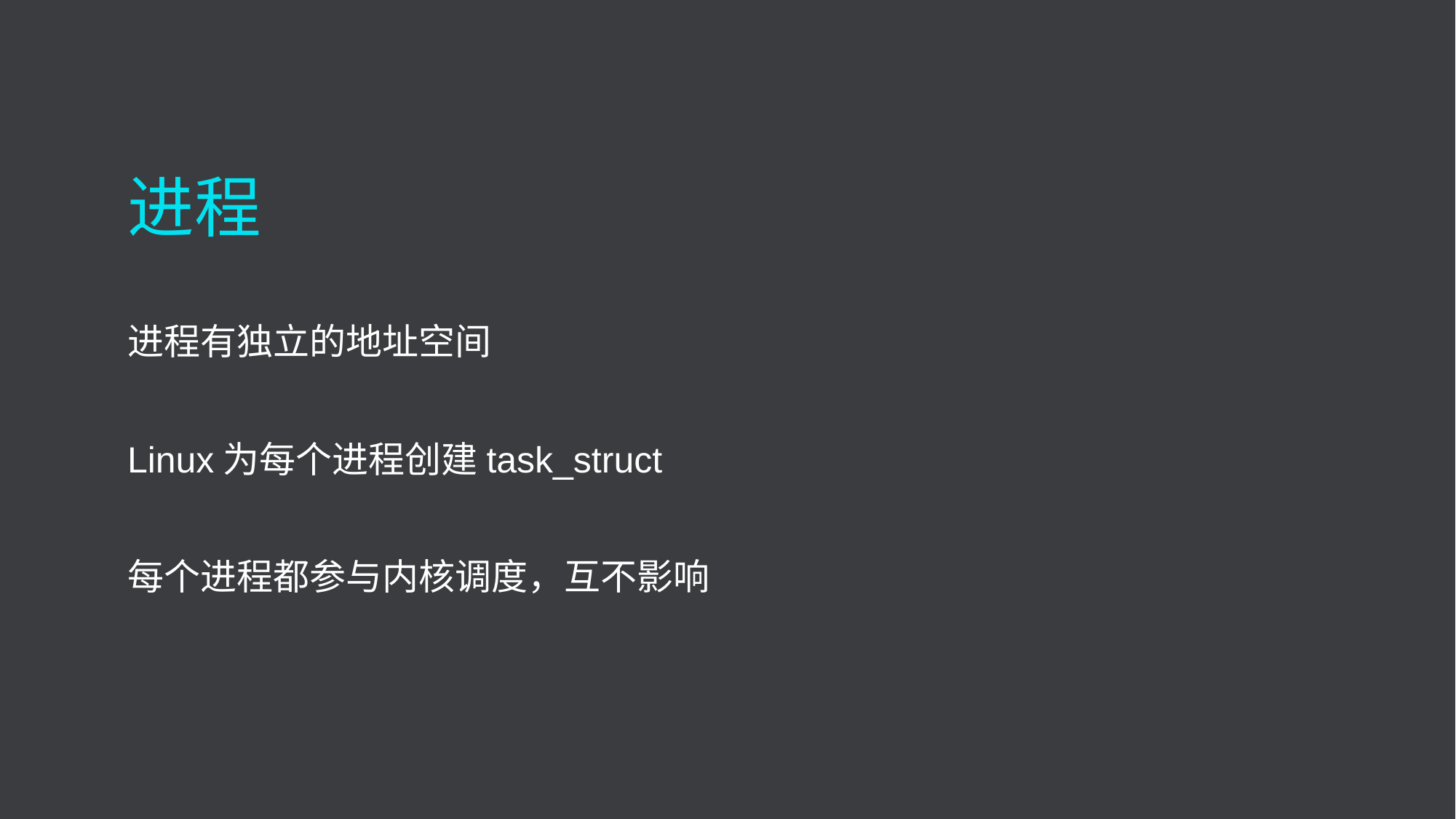

进程

进程有独立的地址空间

Linux为每个进程创建task_struct

每个进程都参与内核调度，互不影响